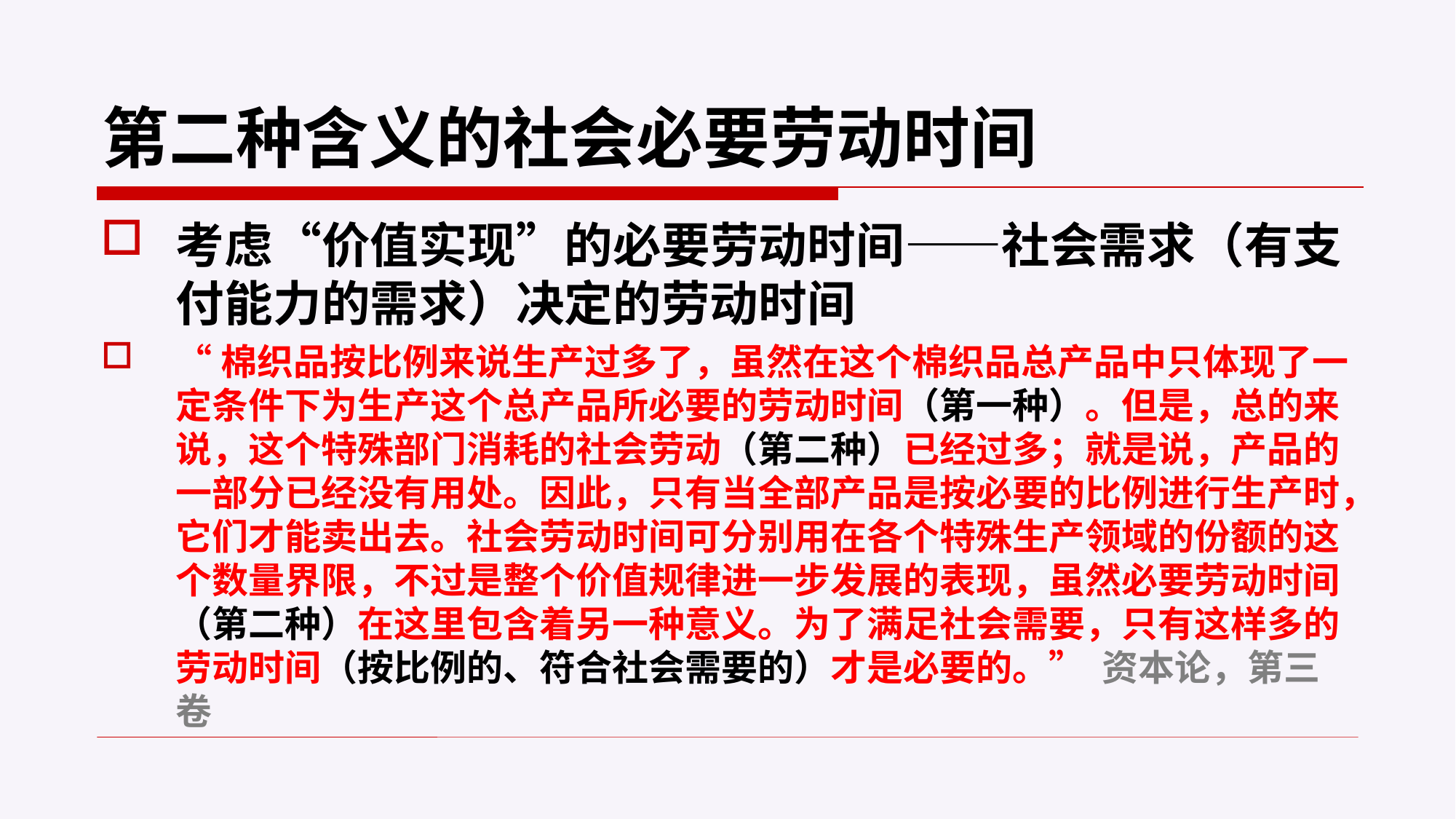

# 第二种含义的社会必要劳动时间
考虑“价值实现”的必要劳动时间——社会需求（有支付能力的需求）决定的劳动时间
“棉织品按比例来说生产过多了，虽然在这个棉织品总产品中只体现了一定条件下为生产这个总产品所必要的劳动时间（第一种）。但是，总的来说，这个特殊部门消耗的社会劳动（第二种）已经过多；就是说，产品的一部分已经没有用处。因此，只有当全部产品是按必要的比例进行生产时，它们才能卖出去。社会劳动时间可分别用在各个特殊生产领域的份额的这个数量界限，不过是整个价值规律进一步发展的表现，虽然必要劳动时间（第二种）在这里包含着另一种意义。为了满足社会需要，只有这样多的劳动时间（按比例的、符合社会需要的）才是必要的。”  资本论，第三卷